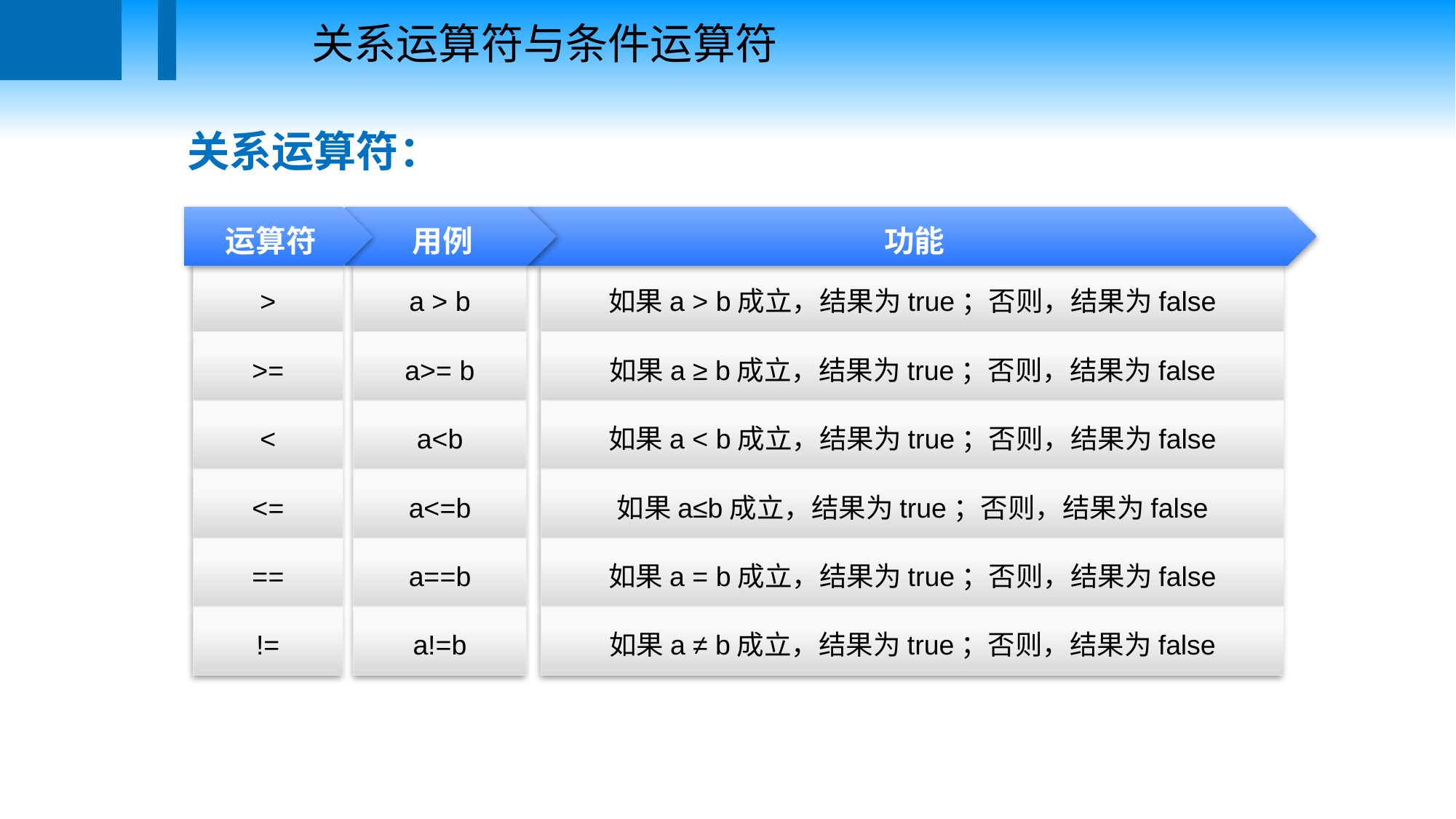

关系运算符与条件运算符
关系运算符：
运算符
用例
功能
>
a > b
如果a > b成立，结果为true；否则，结果为false
>=
a>= b
如果a ≥ b成立，结果为true；否则，结果为false
<
a<b
如果a < b成立，结果为true；否则，结果为false
<=
a<=b
如果a≤b成立，结果为true；否则，结果为false
==
a==b
如果a = b成立，结果为true；否则，结果为false
!=
a!=b
如果a ≠ b成立，结果为true；否则，结果为false